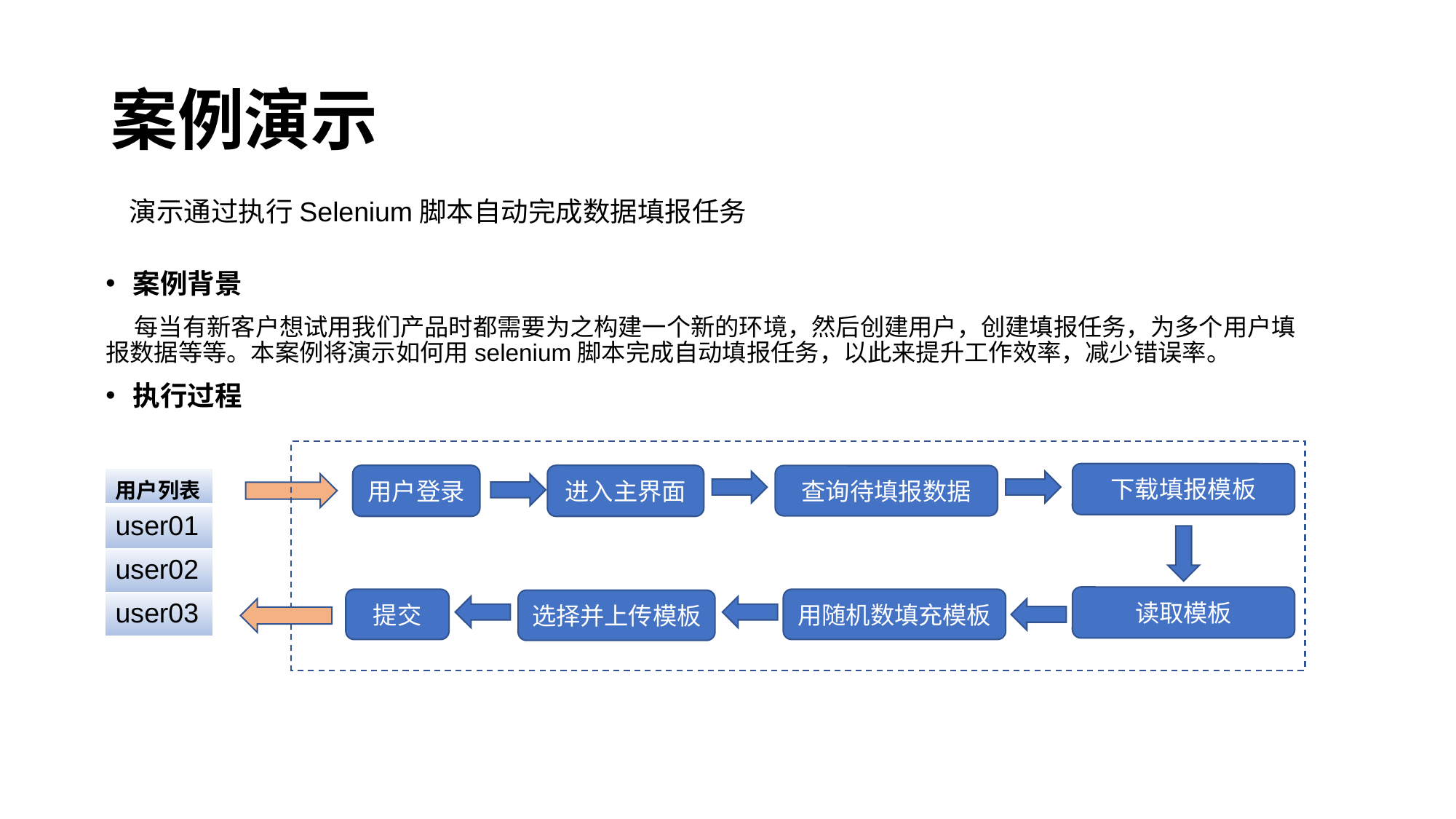

# 案例演示
 演示通过执行Selenium脚本自动完成数据填报任务
案例背景
     每当有新客户想试用我们产品时都需要为之构建一个新的环境，然后创建用户，创建填报任务，为多个用户填报数据等等。本案例将演示如何用selenium脚本完成自动填报任务，以此来提升工作效率，减少错误率。
执行过程

下载填报模板
用户登录
进入主界面
查询待填报数据
| 用户列表 |
| --- |
| user01 |
| user02 |
| user03 |

读取模板
提交
用随机数填充模板
选择并上传模板